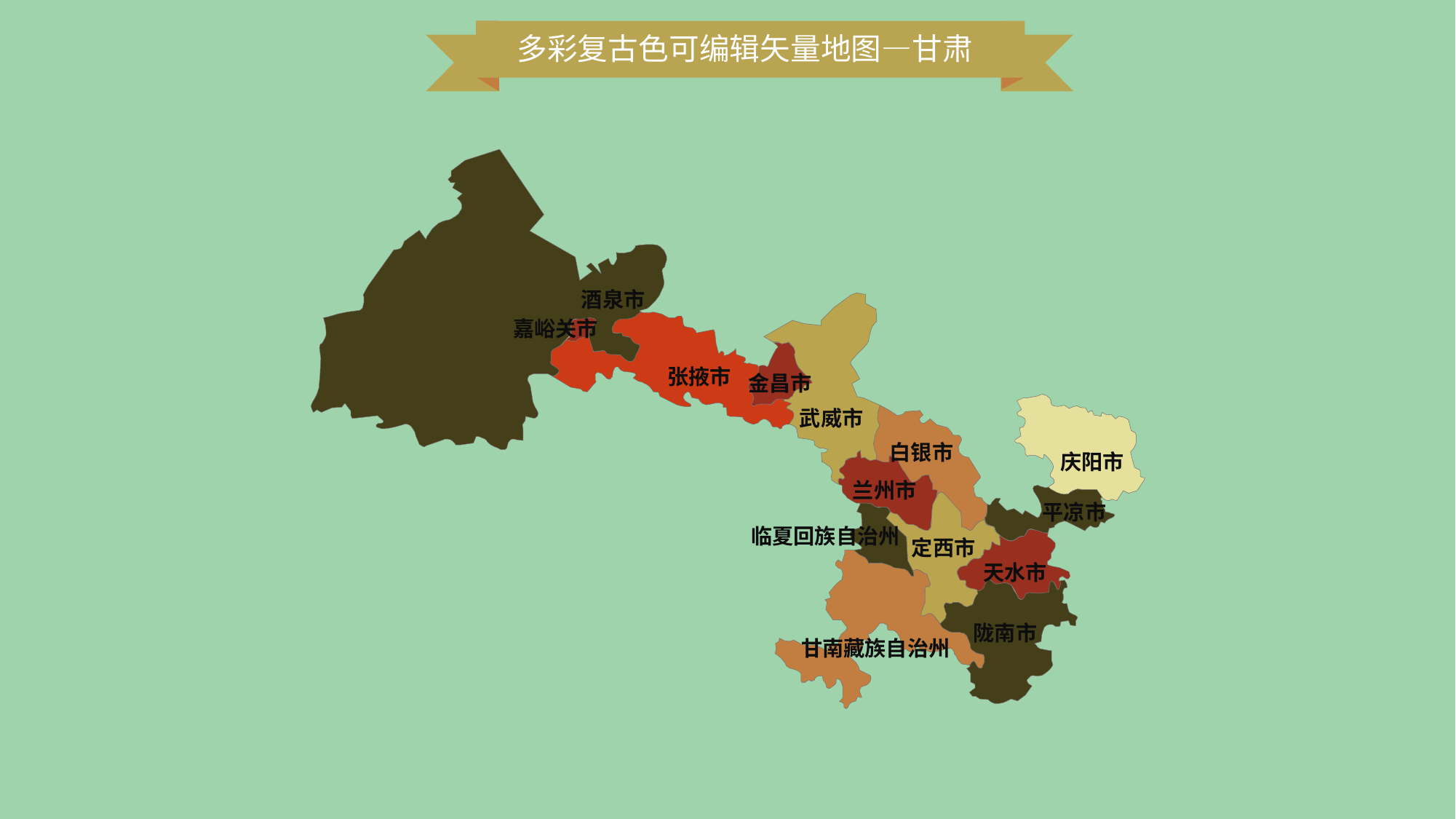

多彩复古色可编辑矢量地图—甘肃

酒泉市
嘉峪关市
张掖市
金昌市
武威市
白银市
庆阳市
兰州市
平凉市
临夏回族自治州
定西市
天水市
陇南市
甘南藏族自治州